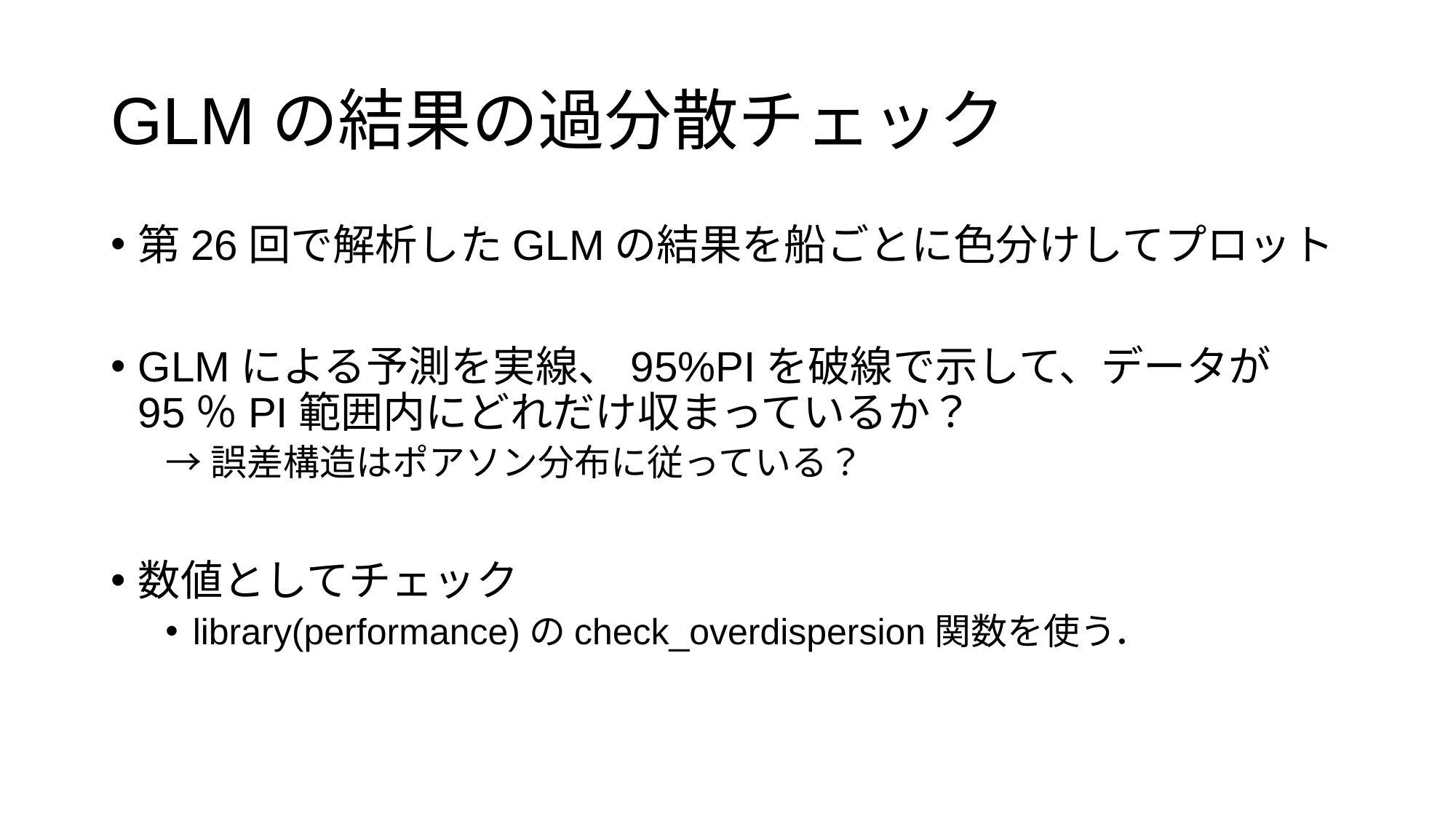

# GLMの結果の過分散チェック
第26回で解析したGLMの結果を船ごとに色分けしてプロット

GLMによる予測を実線、95%PIを破線で示して、データが95％PI範囲内にどれだけ収まっているか？
→誤差構造はポアソン分布に従っている？

数値としてチェック
library(performance)のcheck_overdispersion関数を使う．